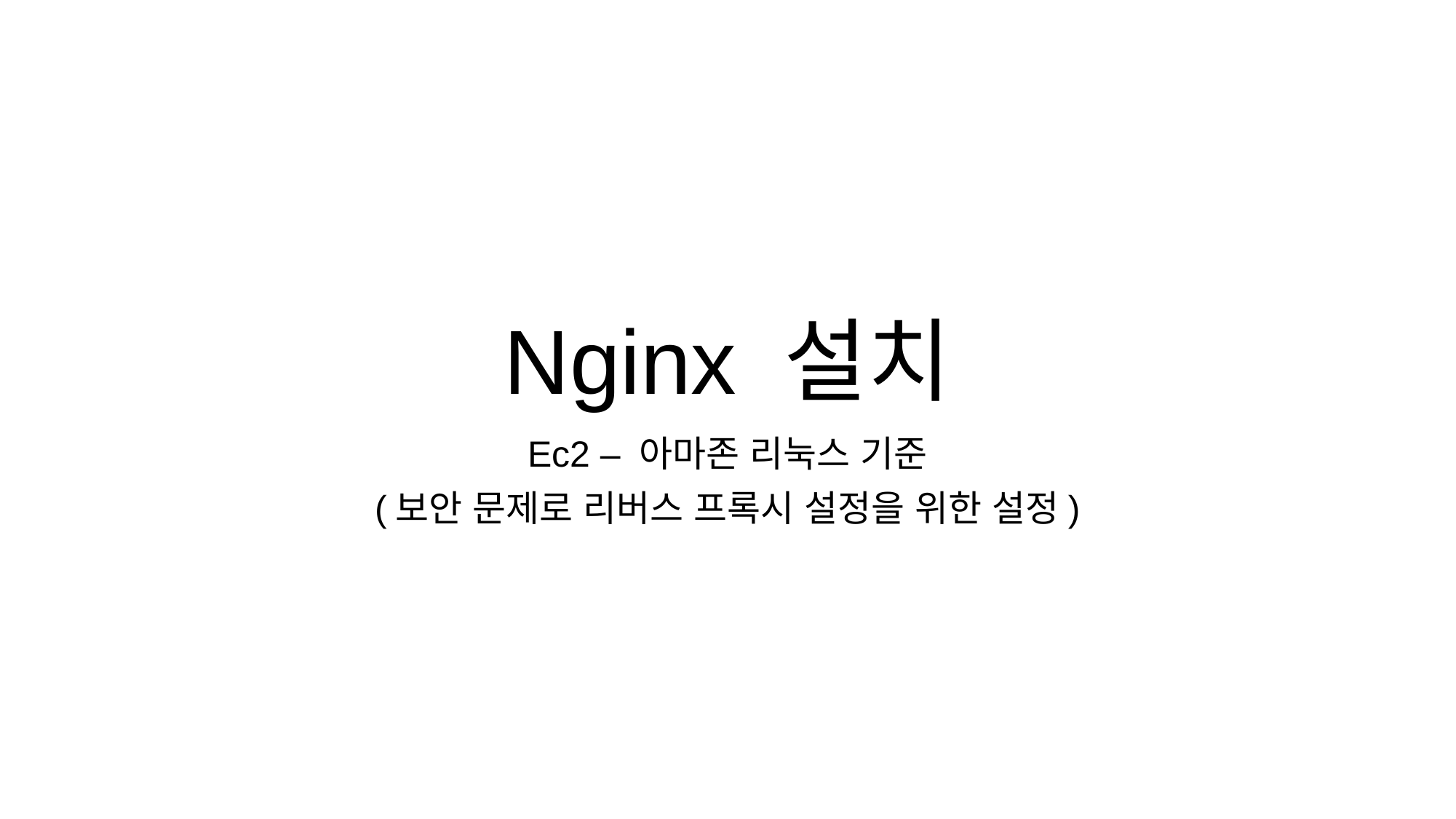

# Nginx 설치
Ec2 – 아마존 리눅스 기준
(보안 문제로 리버스 프록시 설정을 위한 설정)